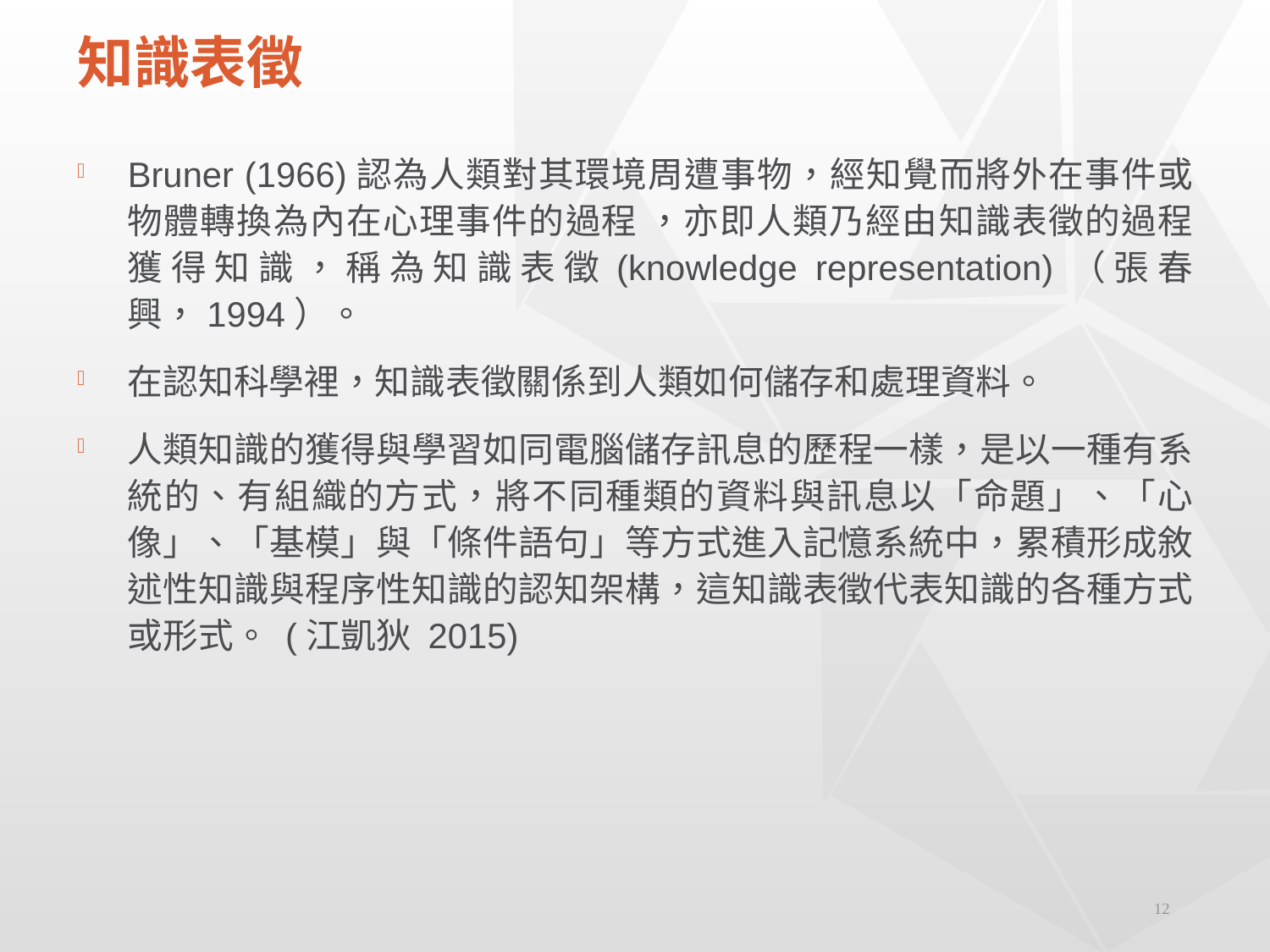

# 知識表徵
Bruner (1966)認為人類對其環境周遭事物，經知覺而將外在事件或物體轉換為內在心理事件的過程 ，亦即人類乃經由知識表徵的過程獲得知識，稱為知識表徵(knowledge representation)（張春興，1994）。
在認知科學裡，知識表徵關係到人類如何儲存和處理資料。
人類知識的獲得與學習如同電腦儲存訊息的歷程一樣，是以一種有系統的、有組織的方式，將不同種類的資料與訊息以「命題」、「心像」、「基模」與「條件語句」等方式進入記憶系統中，累積形成敘述性知識與程序性知識的認知架構，這知識表徵代表知識的各種方式或形式。 (江凱狄 2015)
12